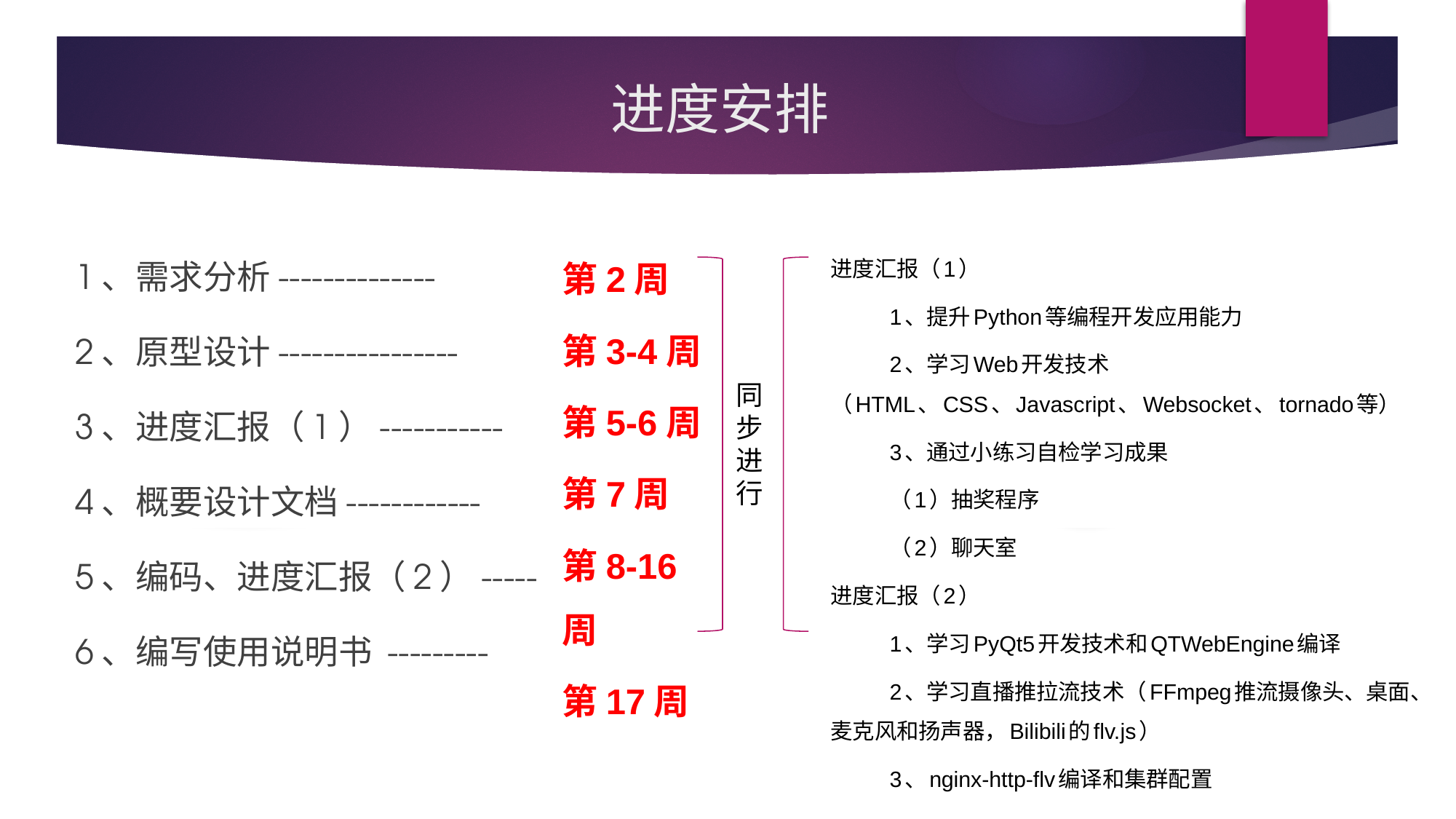

# 进度安排
1、需求分析--------------
2、原型设计----------------
3、进度汇报（1）-----------
4、概要设计文档------------
5、编码、进度汇报（2）-----
6、编写使用说明书 ---------
第2周
第3-4周
第5-6周
第7周
第8-16周
第17周
进度汇报（1）
	1、提升Python等编程开发应用能力
	2、学习Web开发技术（HTML、CSS、Javascript、Websocket、tornado等）
	3、通过小练习自检学习成果
	（1）抽奖程序
	（2）聊天室
进度汇报（2）
	1、学习PyQt5开发技术和QTWebEngine编译
	2、学习直播推拉流技术（FFmpeg推流摄像头、桌面、麦克风和扬声器，Bilibili的flv.js）
	3、nginx-http-flv编译和集群配置

同
步
进
行